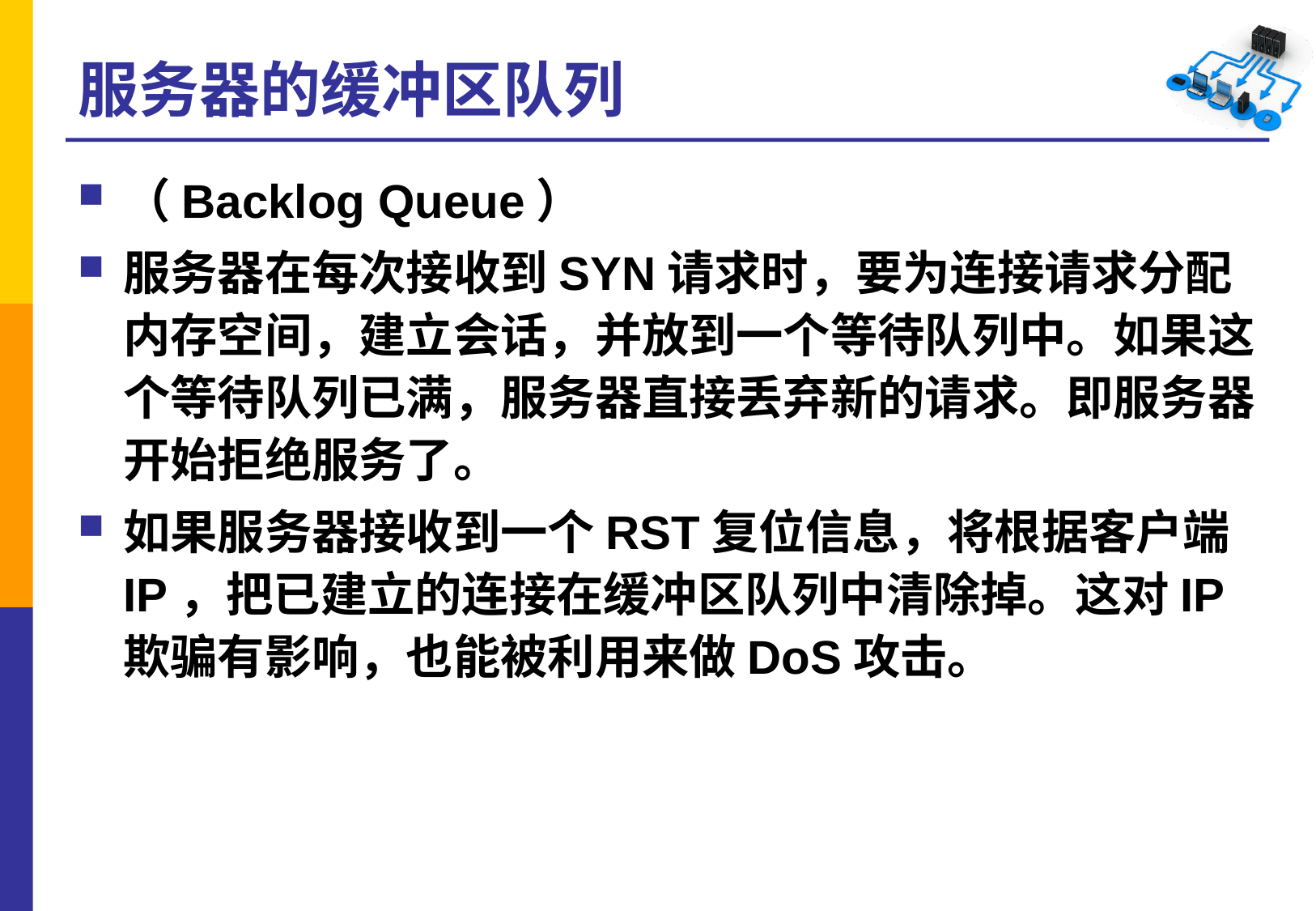

# 服务器的缓冲区队列
（Backlog Queue）
服务器在每次接收到SYN请求时，要为连接请求分配内存空间，建立会话，并放到一个等待队列中。如果这个等待队列已满，服务器直接丢弃新的请求。即服务器开始拒绝服务了。
如果服务器接收到一个RST复位信息，将根据客户端IP，把已建立的连接在缓冲区队列中清除掉。这对IP欺骗有影响，也能被利用来做DoS攻击。